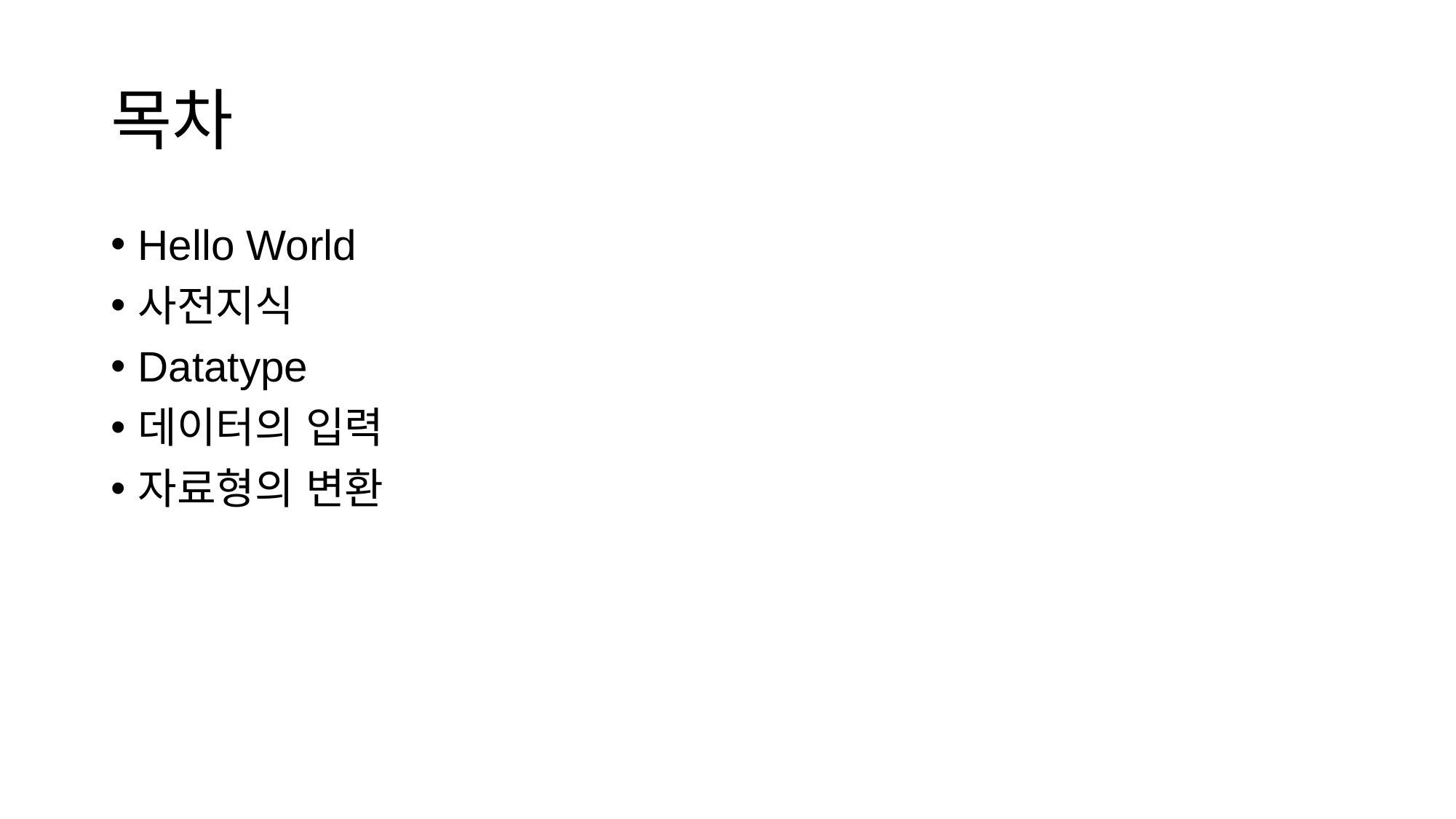

# 목차
Hello World
사전지식
Datatype
데이터의 입력
자료형의 변환